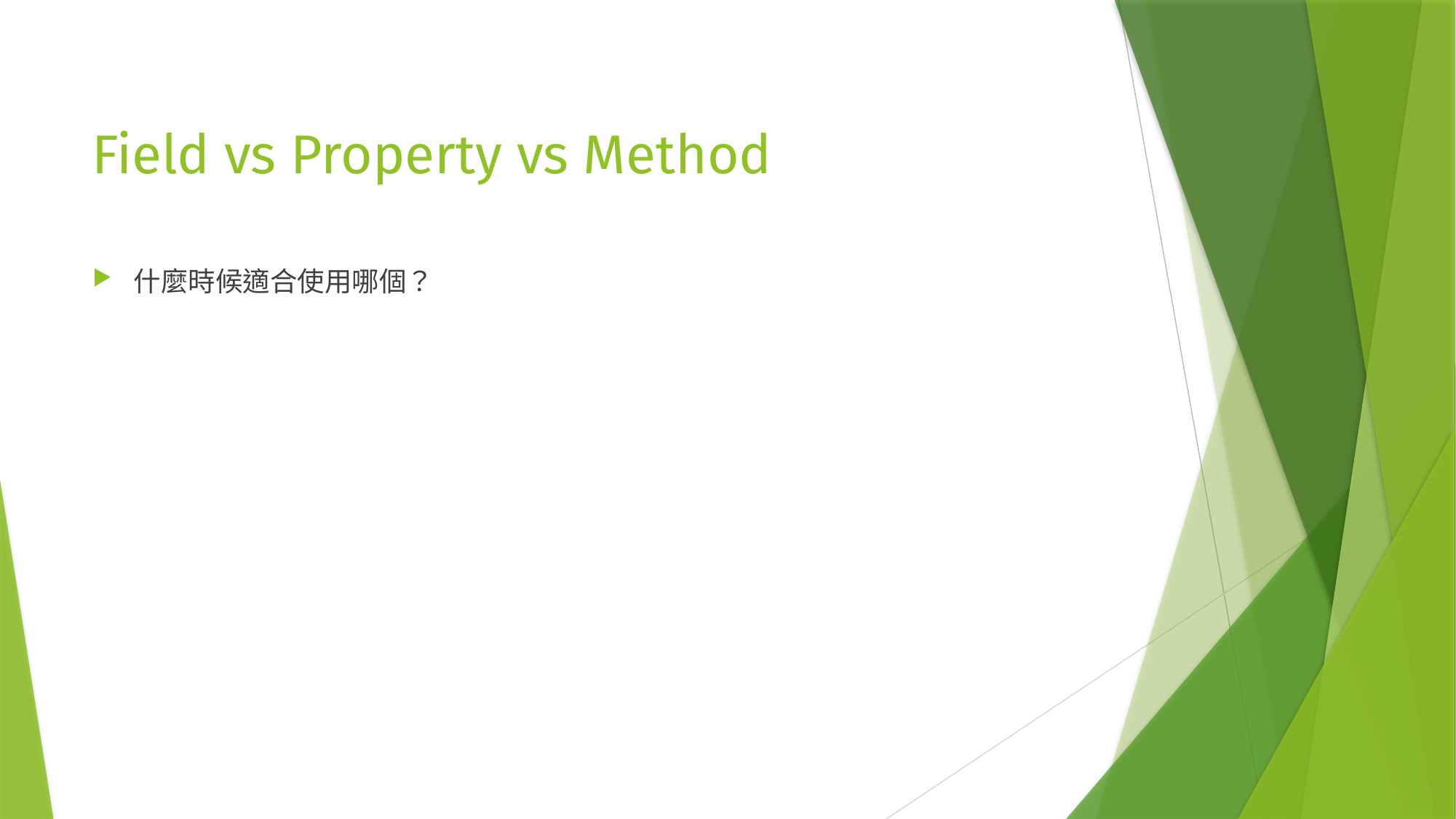

# Field vs Property vs Method
什麼時候適合使用哪個？